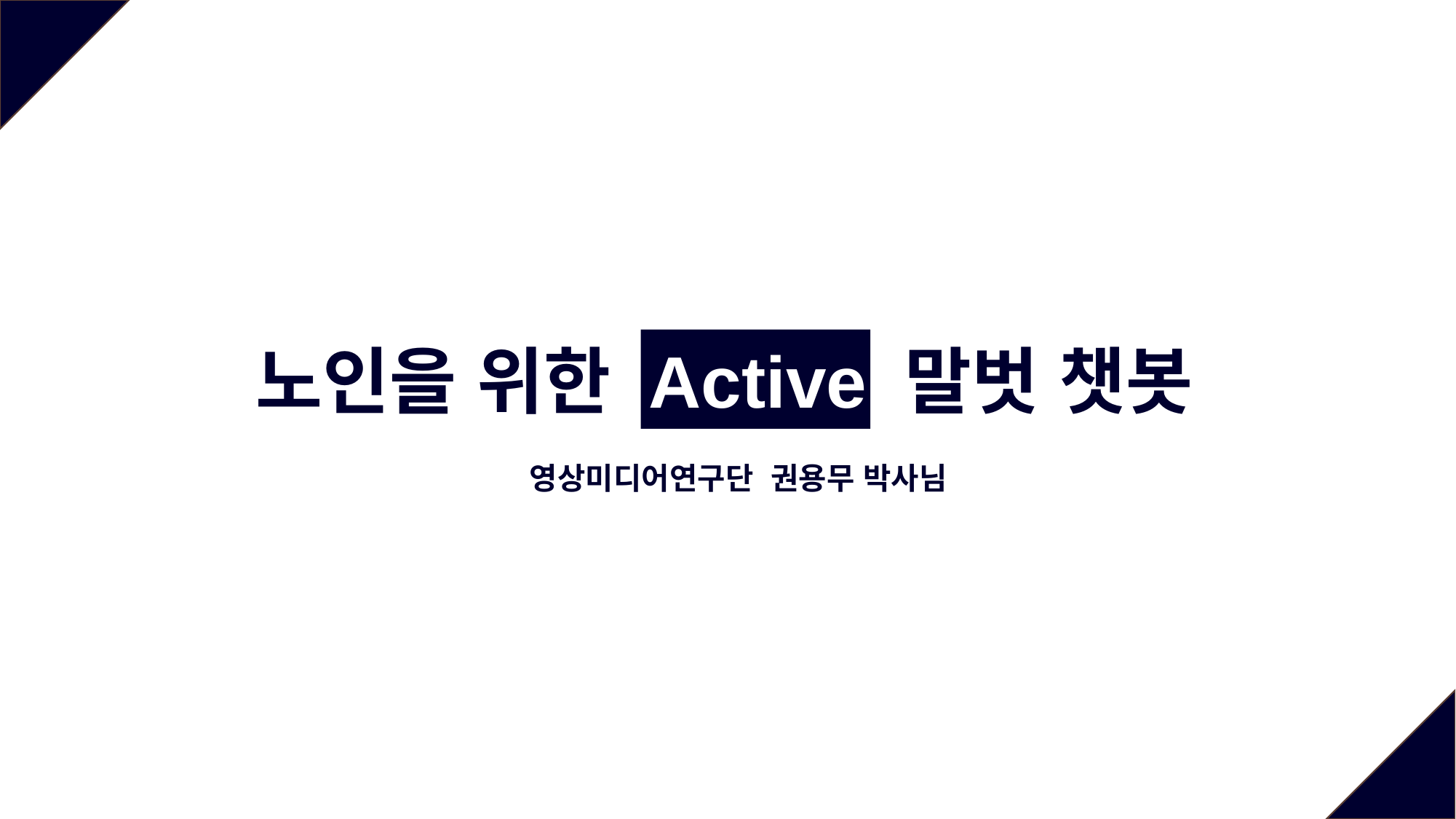

노인을 위한 Active 말벗 챗봇

영상미디어연구단  권용무 박사님